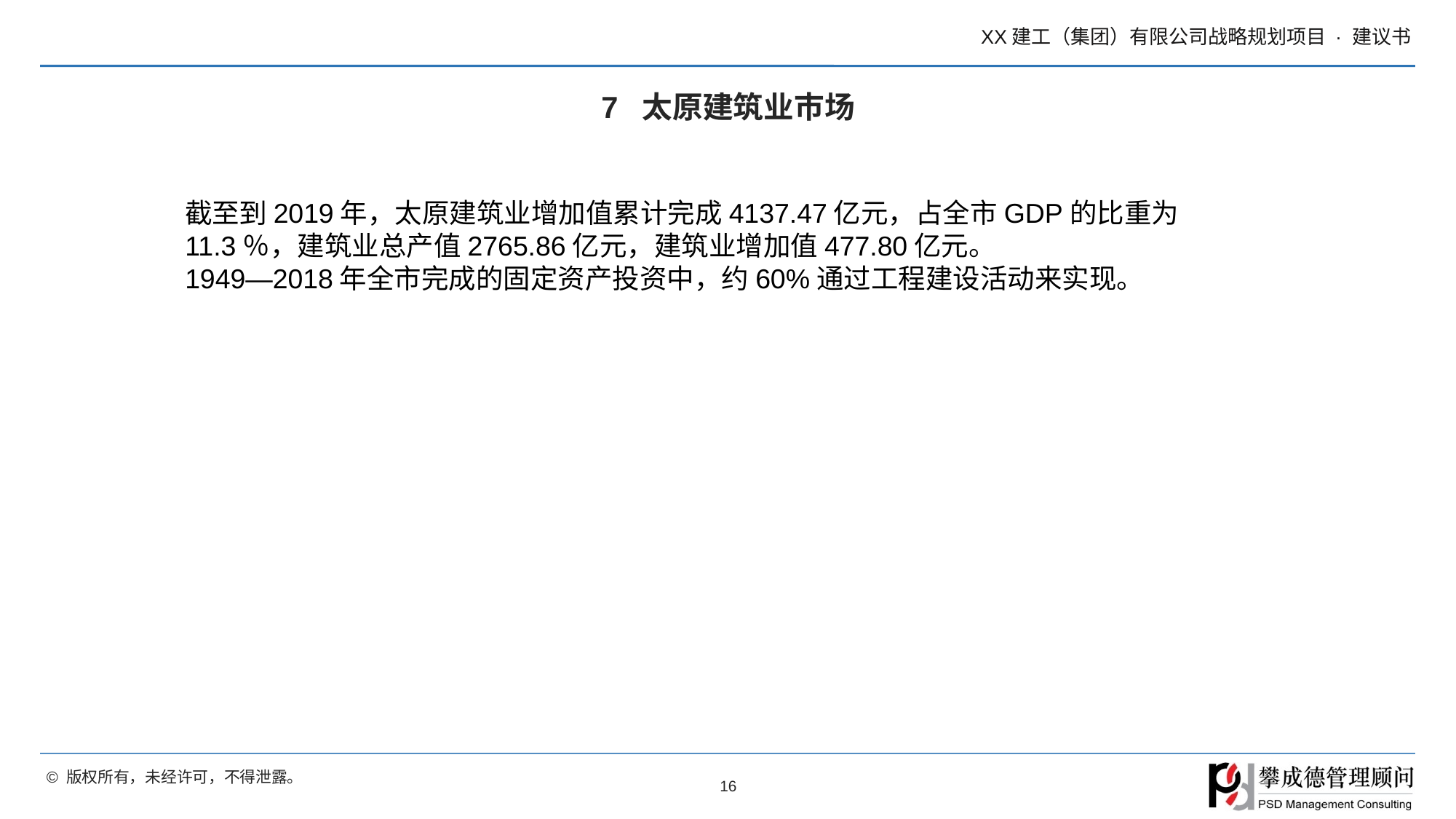

# 7  太原建筑业市场
截至到2019年，太原建筑业增加值累计完成4137.47亿元，占全市GDP的比重为11.3％，建筑业总产值2765.86亿元，建筑业增加值477.80亿元。
1949—2018年全市完成的固定资产投资中，约60%通过工程建设活动来实现。
16